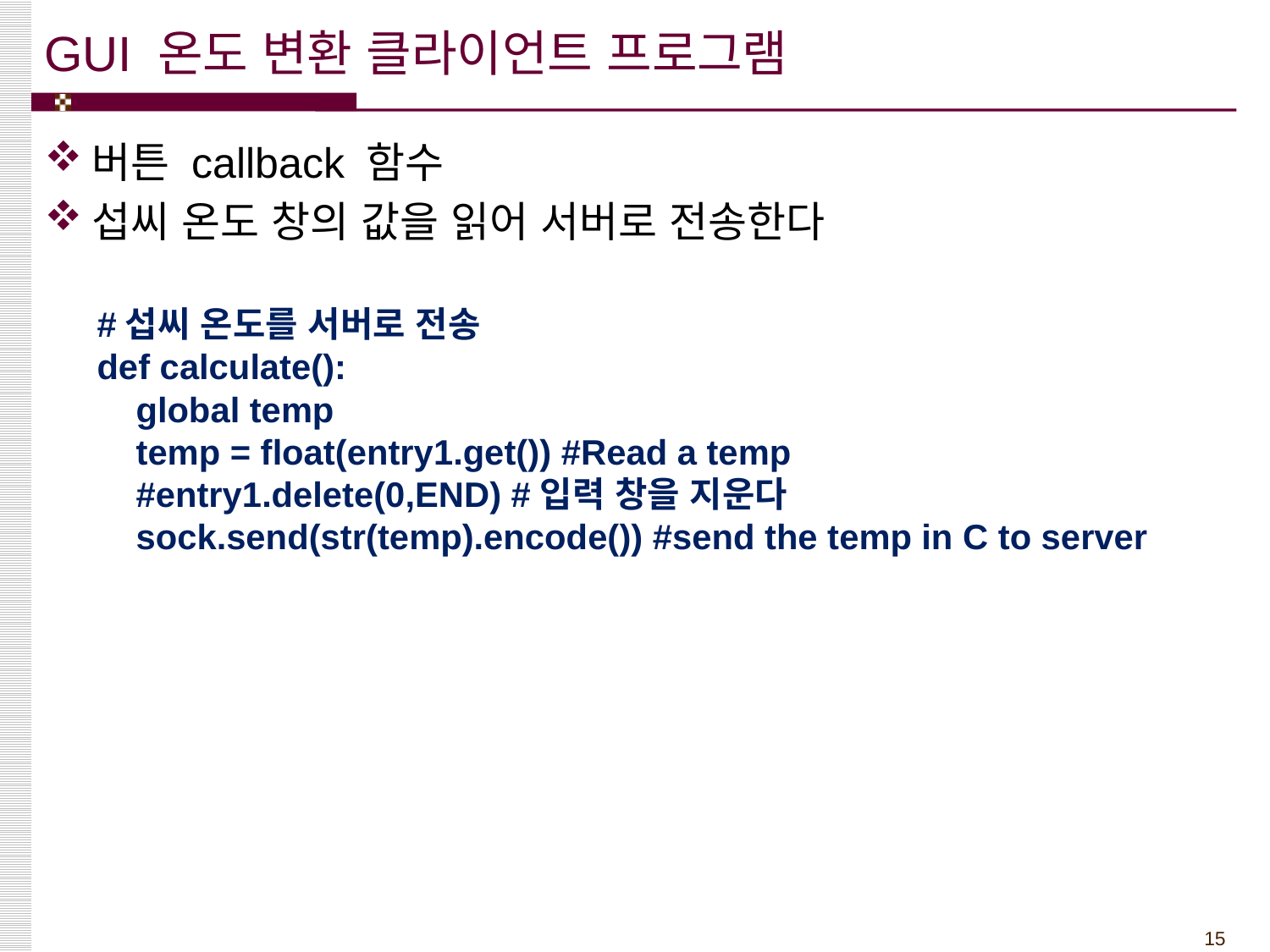

# GUI 온도 변환 클라이언트 프로그램
버튼 callback 함수
섭씨 온도 창의 값을 읽어 서버로 전송한다
#섭씨 온도를 서버로 전송
def calculate():
    global temp
    temp = float(entry1.get()) #Read a temp
    #entry1.delete(0,END) #입력 창을 지운다
    sock.send(str(temp).encode()) #send the temp in C to server